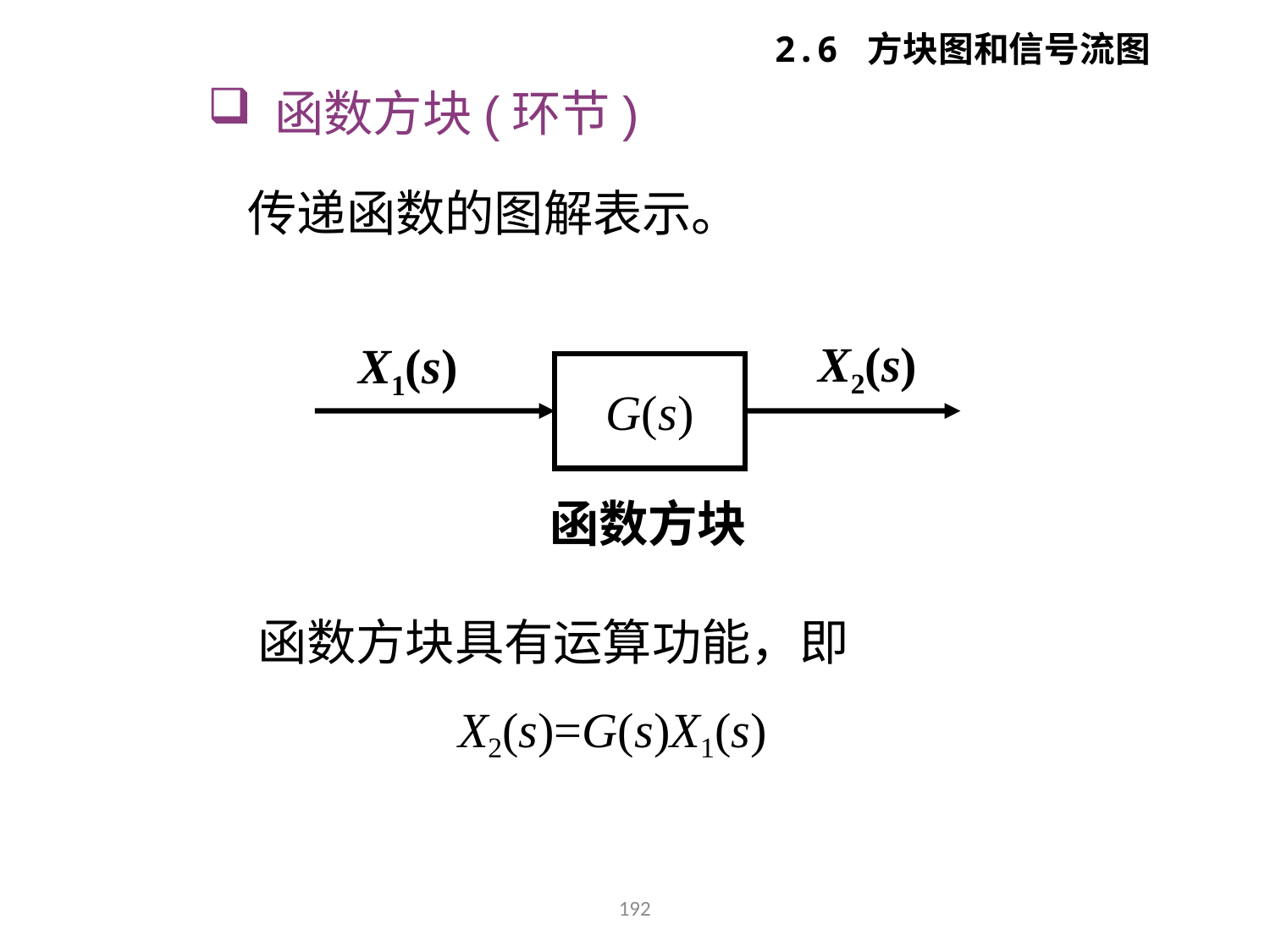

2.6 方块图和信号流图
 函数方块(环节)
传递函数的图解表示。
X2(s)
X1(s)
G(s)

函数方块
函数方块具有运算功能，即
X2(s)=G(s)X1(s)
192